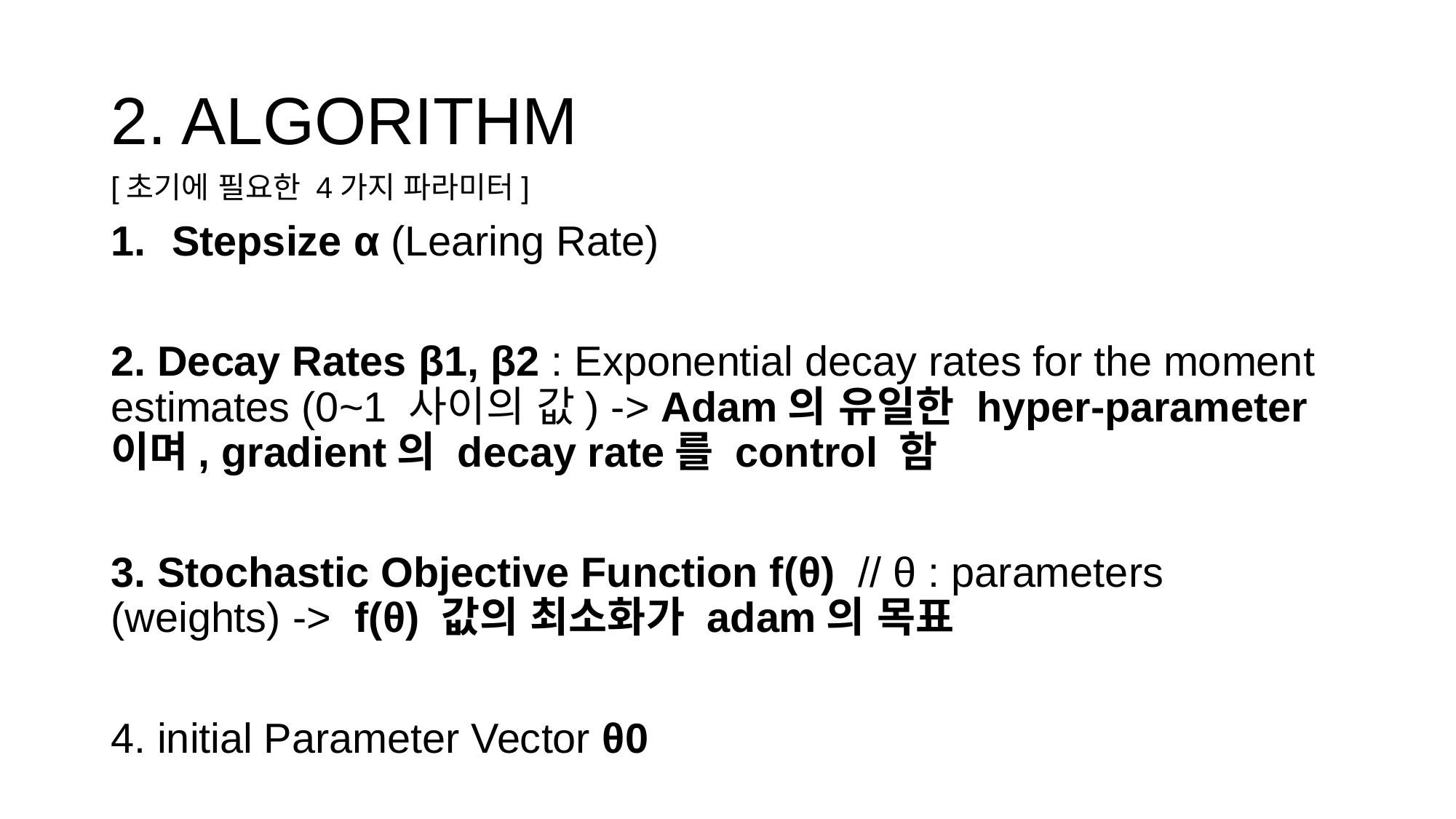

# 2. ALGORITHM
[초기에 필요한 4가지 파라미터]
Stepsize α (Learing Rate)

2. Decay Rates β1, β2 : Exponential decay rates for the moment estimates (0~1 사이의 값) -> Adam의 유일한 hyper-parameter이며, gradient의 decay rate를 control 함

3. Stochastic Objective Function f(θ)  // θ : parameters (weights) ->  f(θ) 값의 최소화가 adam의 목표

4. initial Parameter Vector θ0